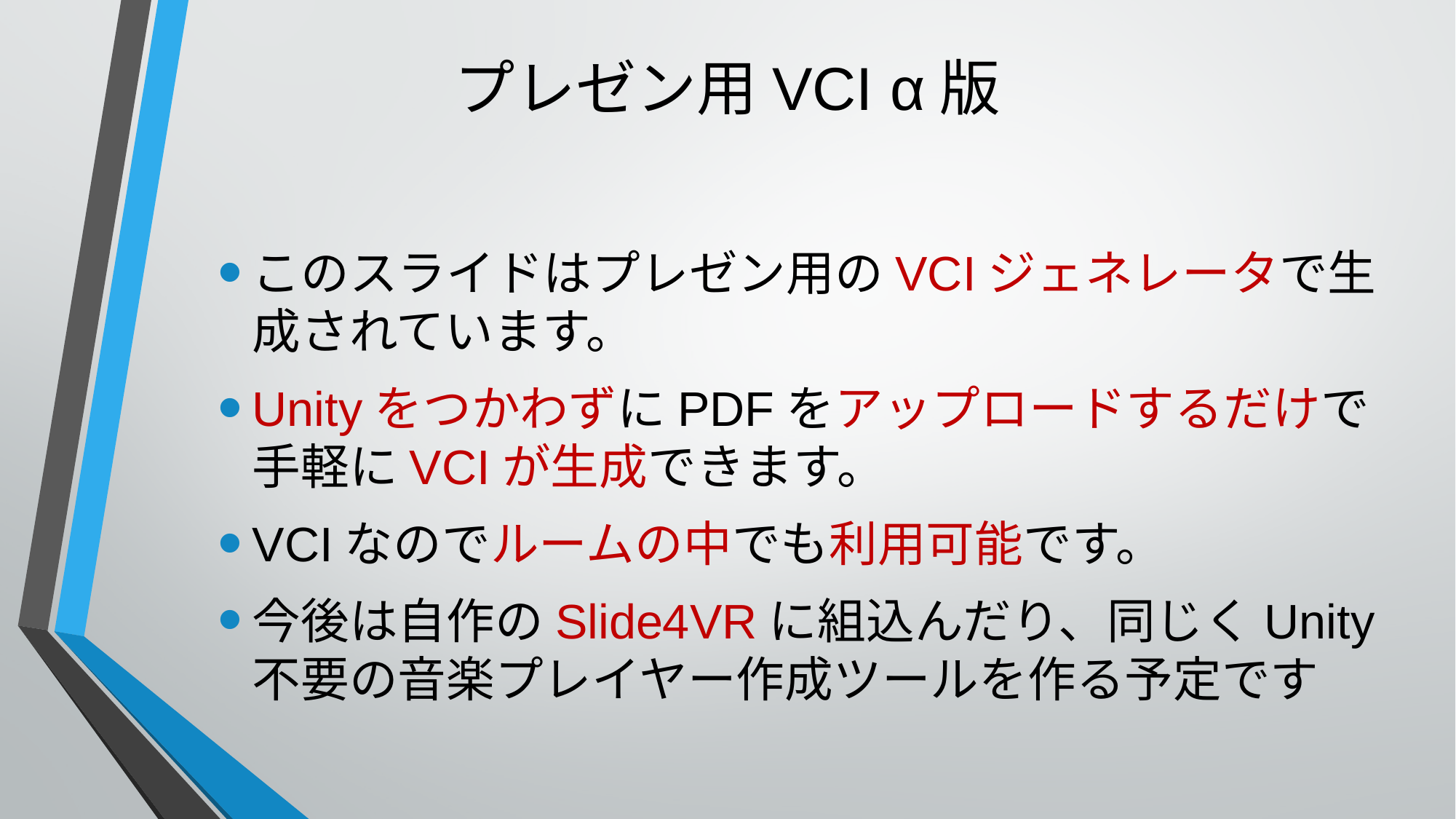

# プレゼン用VCI α版
このスライドはプレゼン用のVCIジェネレータで生成されています。
UnityをつかわずにPDFをアップロードするだけで手軽にVCIが生成できます。
VCIなのでルームの中でも利用可能です。
今後は自作のSlide4VRに組込んだり、同じくUnity不要の音楽プレイヤー作成ツールを作る予定です